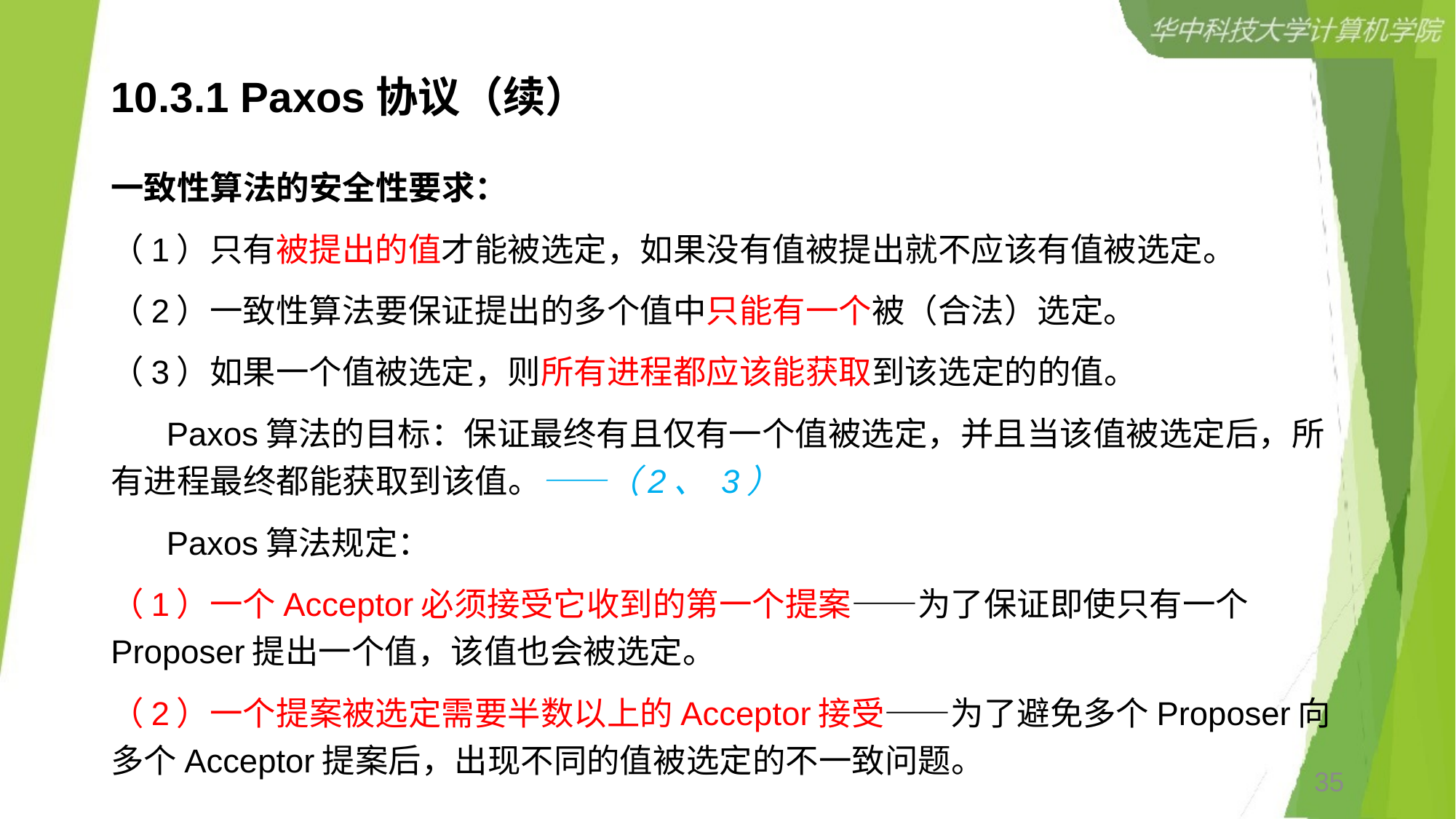

# 10.3.1 Paxos协议（续）
一致性算法的安全性要求：
（1）只有被提出的值才能被选定，如果没有值被提出就不应该有值被选定。
（2）一致性算法要保证提出的多个值中只能有一个被（合法）选定。
（3）如果一个值被选定，则所有进程都应该能获取到该选定的的值。
      Paxos算法的目标：保证最终有且仅有一个值被选定，并且当该值被选定后，所有进程最终都能获取到该值。——（2、 3）
      Paxos算法规定：
（1）一个Acceptor必须接受它收到的第一个提案——为了保证即使只有一个Proposer提出一个值，该值也会被选定。
（2）一个提案被选定需要半数以上的Acceptor接受——为了避免多个Proposer向多个Acceptor提案后，出现不同的值被选定的不一致问题。
35